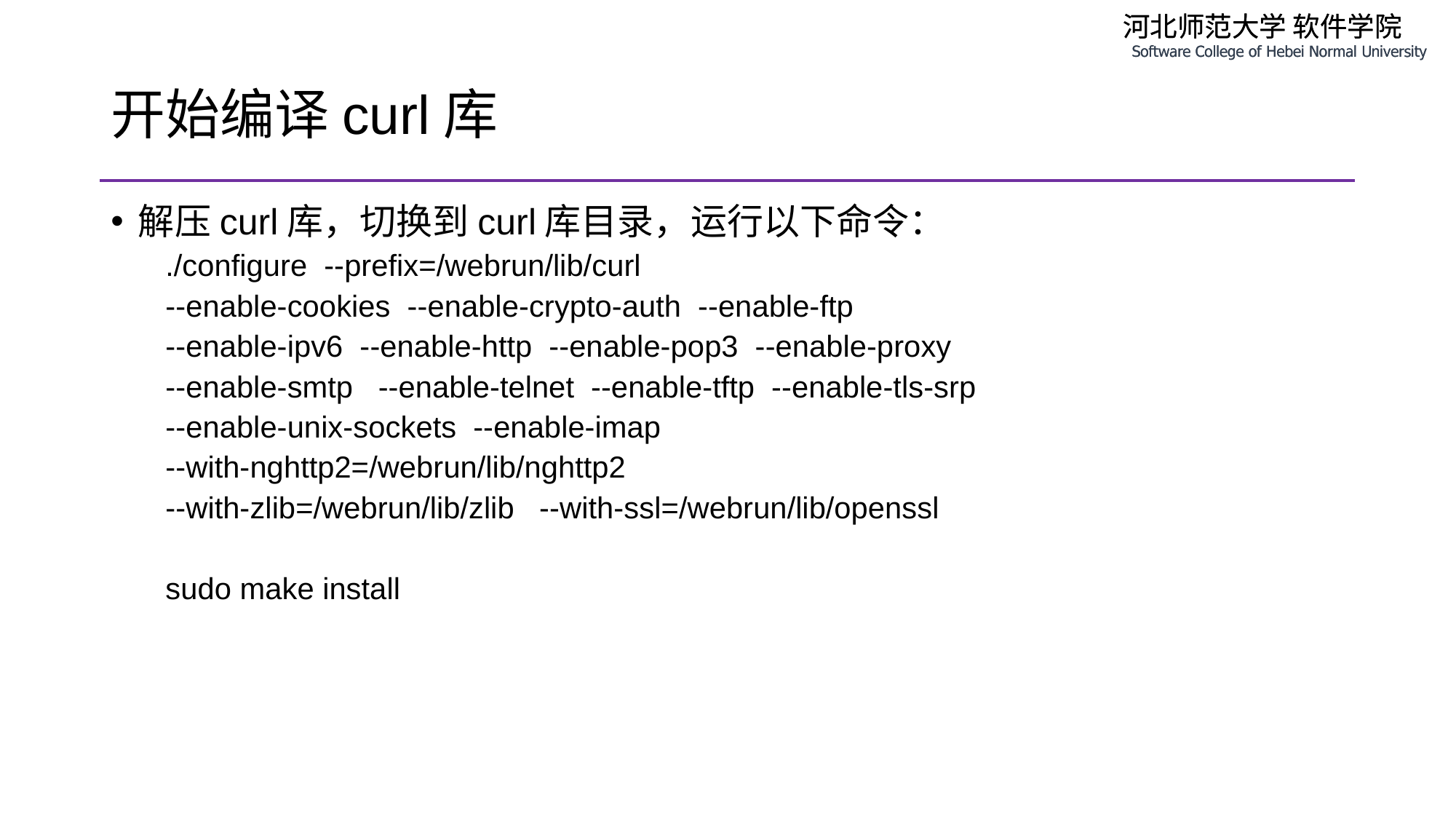

# 开始编译curl库
解压curl库，切换到curl库目录，运行以下命令：
./configure  --prefix=/webrun/lib/curl
--enable-cookies  --enable-crypto-auth  --enable-ftp
--enable-ipv6  --enable-http  --enable-pop3  --enable-proxy
--enable-smtp   --enable-telnet  --enable-tftp  --enable-tls-srp
--enable-unix-sockets  --enable-imap
--with-nghttp2=/webrun/lib/nghttp2
--with-zlib=/webrun/lib/zlib   --with-ssl=/webrun/lib/openssl

sudo make install